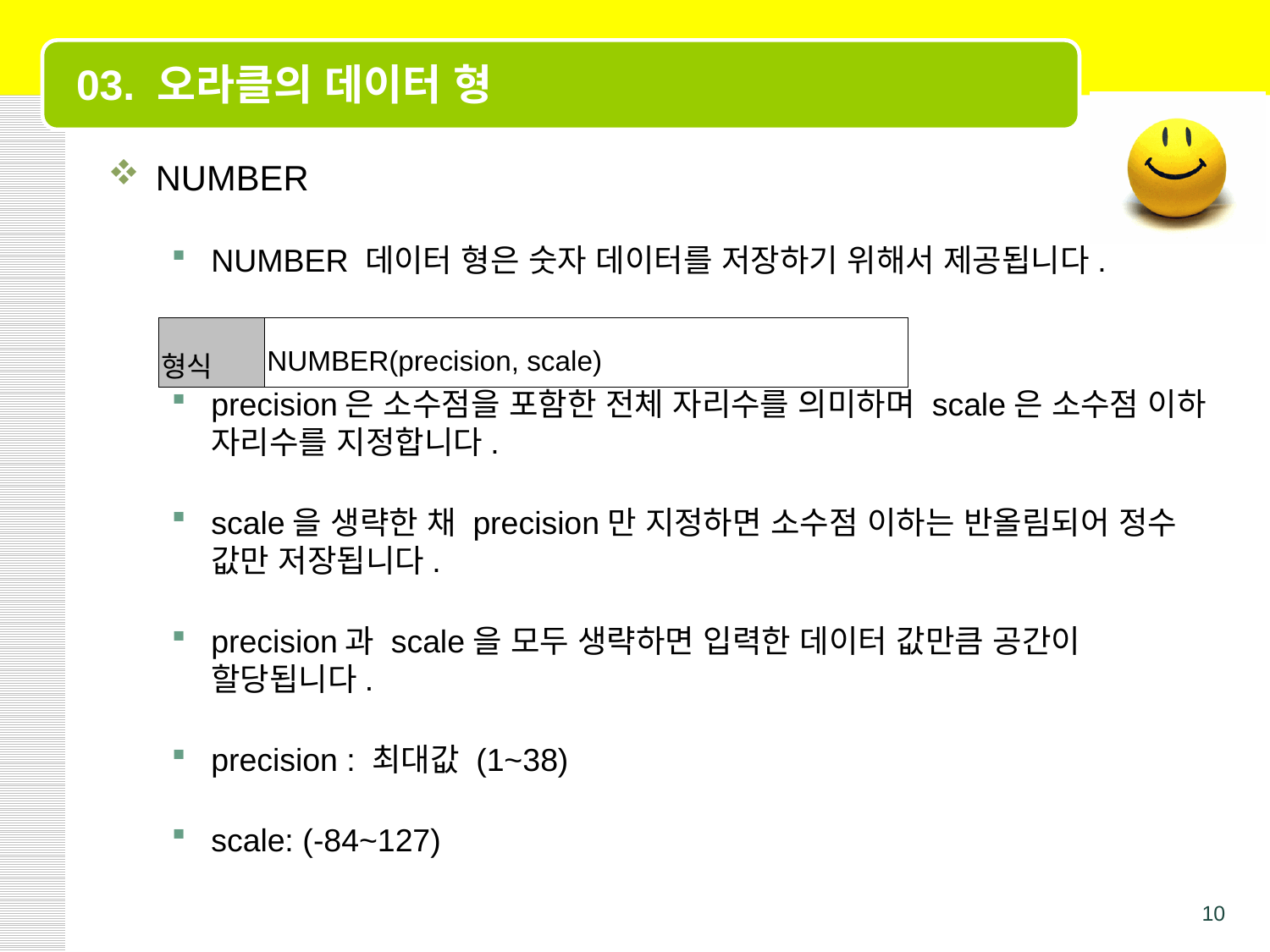

# 03. 오라클의 데이터 형
NUMBER
NUMBER 데이터 형은 숫자 데이터를 저장하기 위해서 제공됩니다.

precision은 소수점을 포함한 전체 자리수를 의미하며 scale은 소수점 이하 자리수를 지정합니다.
scale을 생략한 채 precision만 지정하면 소수점 이하는 반올림되어 정수 값만 저장됩니다.
precision과 scale을 모두 생략하면 입력한 데이터 값만큼 공간이 할당됩니다.
precision : 최대값 (1~38)
scale: (-84~127)
| 형식 | NUMBER(precision, scale) |
| --- | --- |